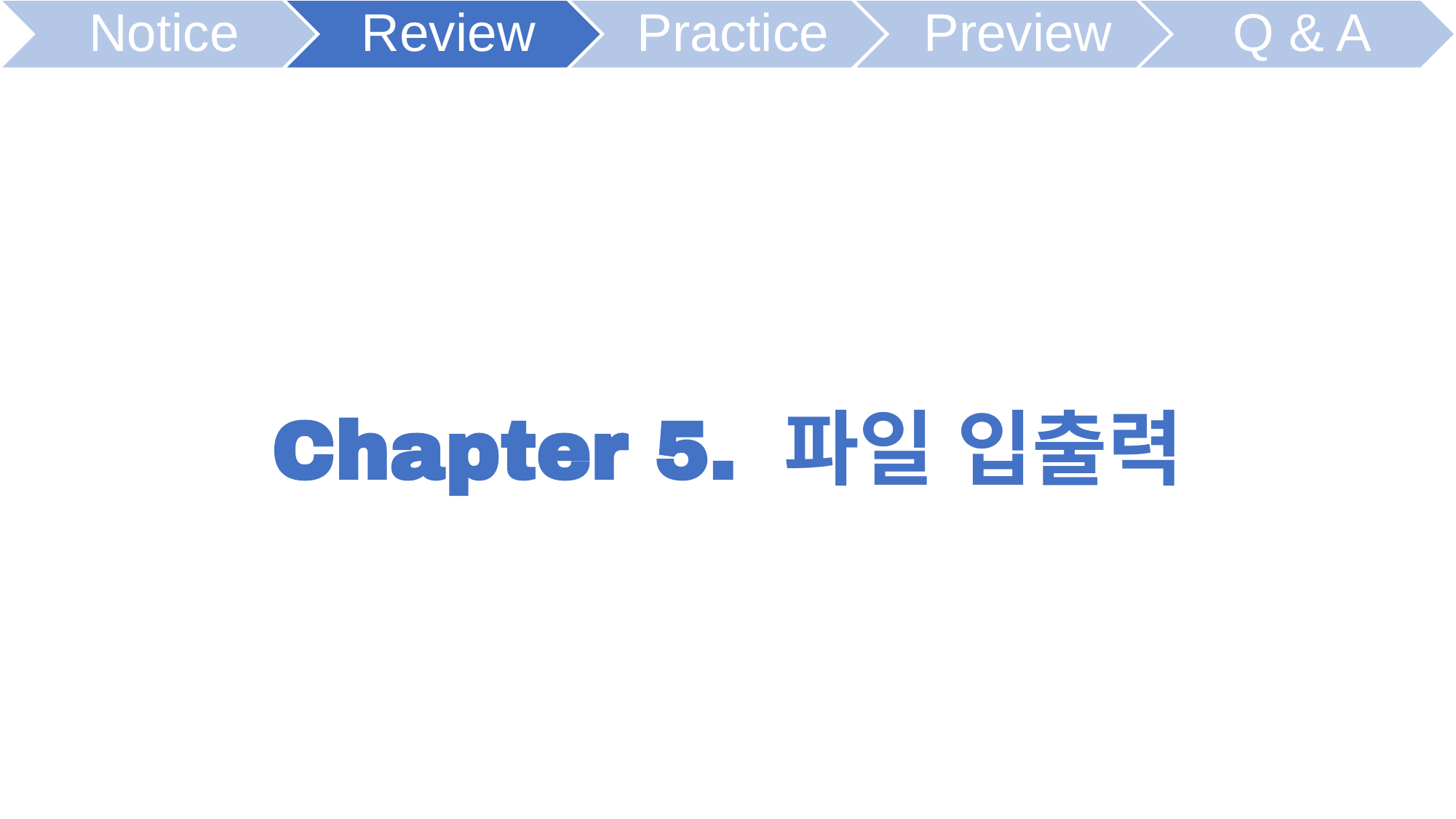

Notice
Review
Practice
Preview
Q & A
Chapter 5. 파일 입출력